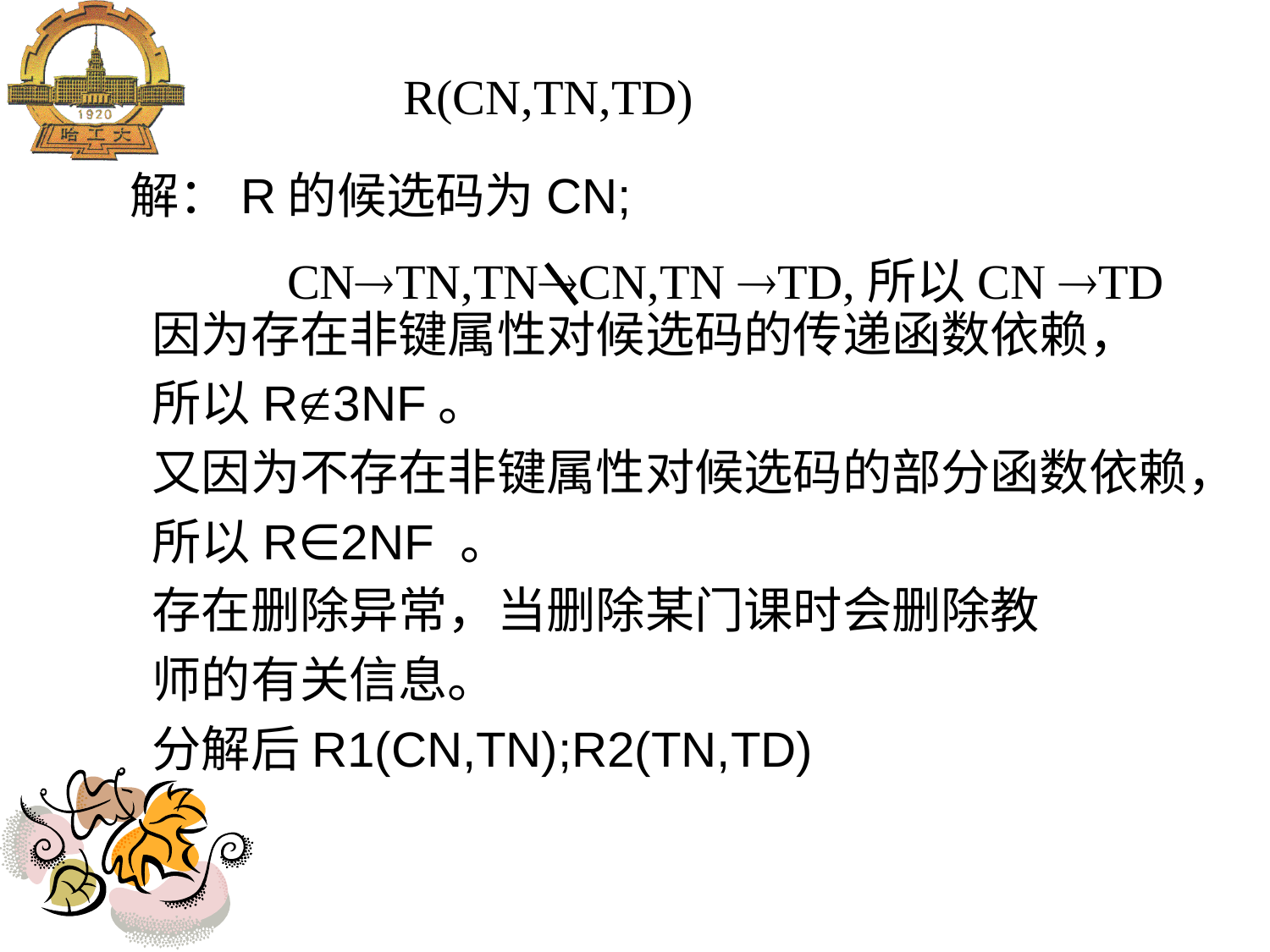

R(CN,TN,TD)
   解：R的候选码为CN;

     因为存在非键属性对候选码的传递函数依赖，
     所以R∉3NF。
     又因为不存在非键属性对候选码的部分函数依赖，
     所以R∈2NF 。
     存在删除异常，当删除某门课时会删除教
     师的有关信息。
     分解后R1(CN,TN);R2(TN,TD)
CN→TN,TN→CN,TN →TD,所以CN →TD